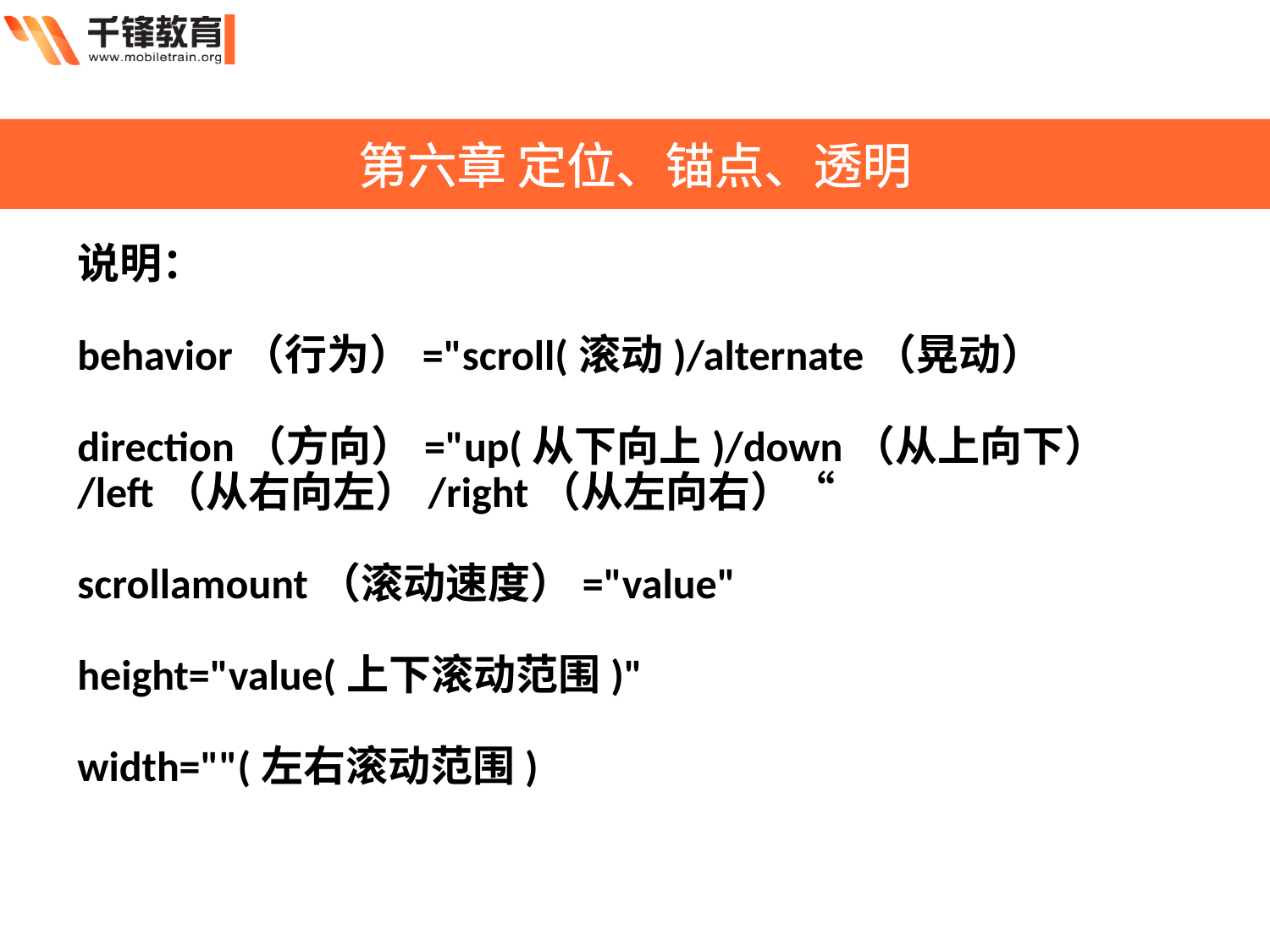

第六章 定位、锚点、透明
说明：

behavior（行为）="scroll(滚动)/alternate（晃动）

direction（方向）="up(从下向上)/down（从上向下）
/left（从右向左）/right（从左向右）“

scrollamount（滚动速度）="value"

height="value(上下滚动范围)"

width=""(左右滚动范围)